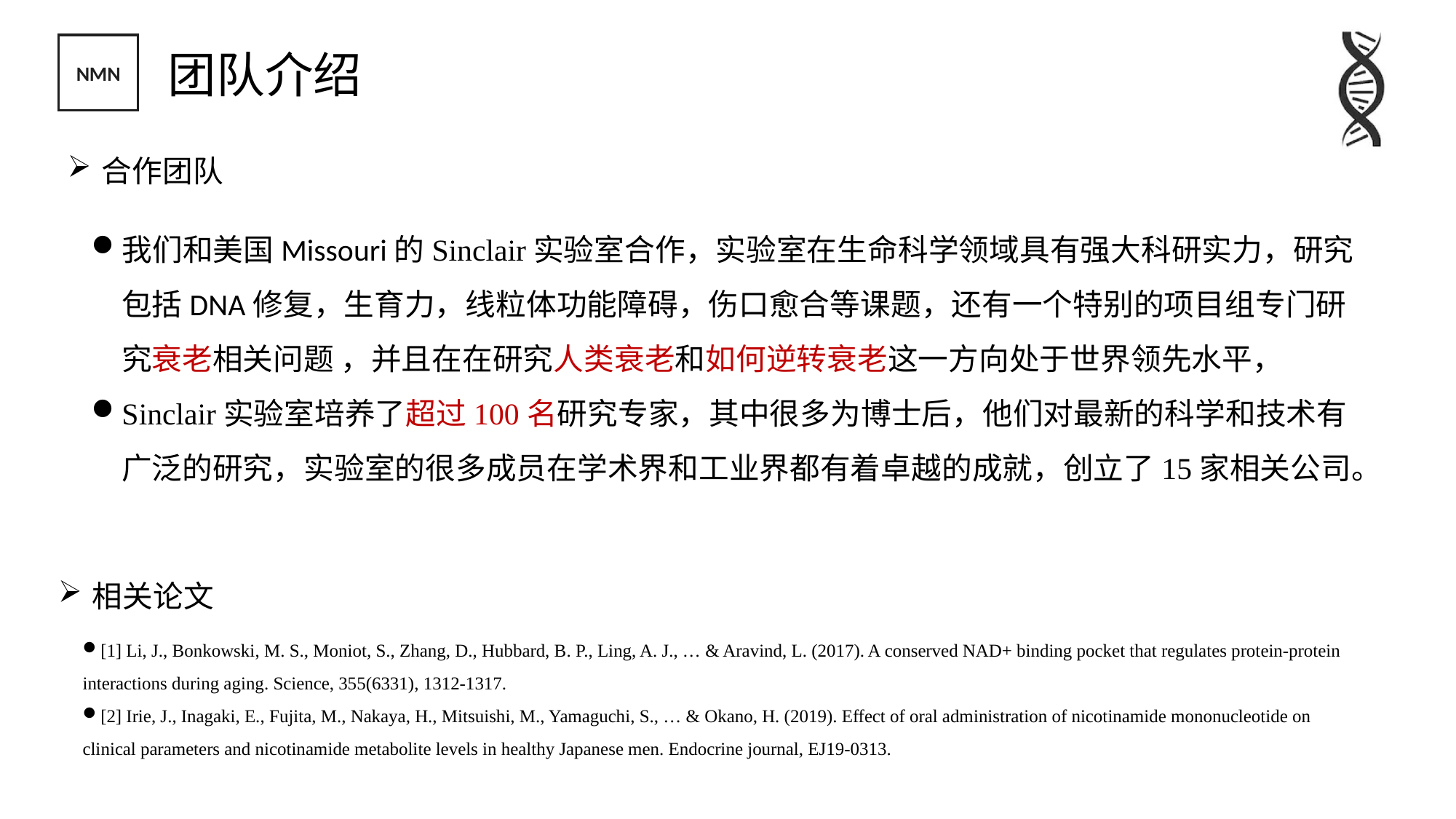

团队介绍
合作团队
我们和美国Missouri的Sinclair实验室合作，实验室在生命科学领域具有强大科研实力，研究包括DNA修复，生育力，线粒体功能障碍，伤口愈合等课题，还有一个特别的项目组专门研究衰老相关问题 ，并且在在研究人类衰老和如何逆转衰老这一方向处于世界领先水平，
Sinclair实验室培养了超过100名研究专家，其中很多为博士后，他们对最新的科学和技术有广泛的研究，实验室的很多成员在学术界和工业界都有着卓越的成就，创立了15家相关公司。
相关论文
[1] Li, J., Bonkowski, M. S., Moniot, S., Zhang, D., Hubbard, B. P., Ling, A. J., … & Aravind, L. (2017). A conserved NAD+ binding pocket that regulates protein-protein interactions during aging. Science, 355(6331), 1312-1317.
[2] Irie, J., Inagaki, E., Fujita, M., Nakaya, H., Mitsuishi, M., Yamaguchi, S., … & Okano, H. (2019). Effect of oral administration of nicotinamide mononucleotide on clinical parameters and nicotinamide metabolite levels in healthy Japanese men. Endocrine journal, EJ19-0313.